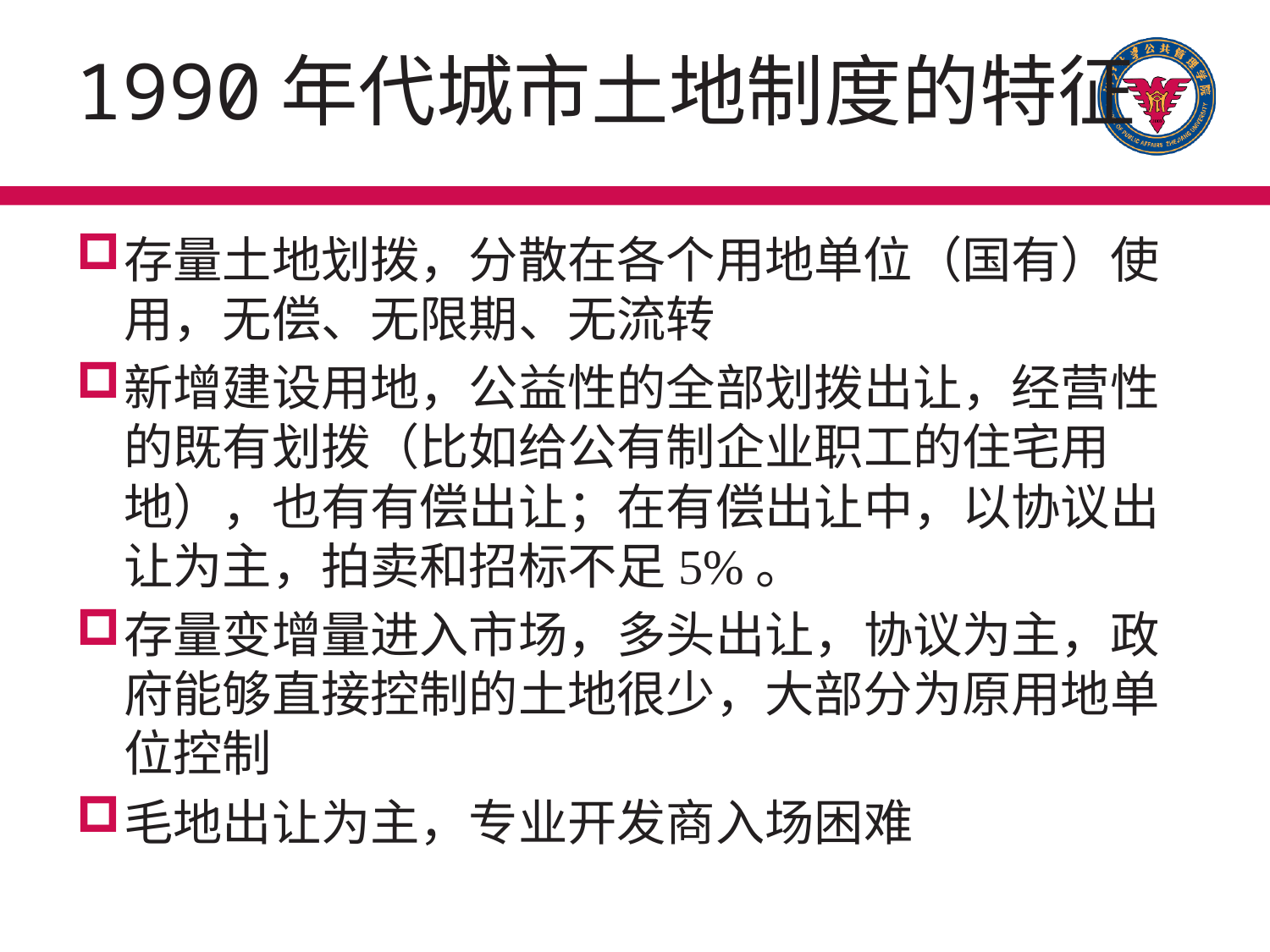

# 1990年代城市土地制度的特征
存量土地划拨，分散在各个用地单位（国有）使用，无偿、无限期、无流转
新增建设用地，公益性的全部划拨出让，经营性的既有划拨（比如给公有制企业职工的住宅用地），也有有偿出让；在有偿出让中，以协议出让为主，拍卖和招标不足5%。
存量变增量进入市场，多头出让，协议为主，政府能够直接控制的土地很少，大部分为原用地单位控制
毛地出让为主，专业开发商入场困难